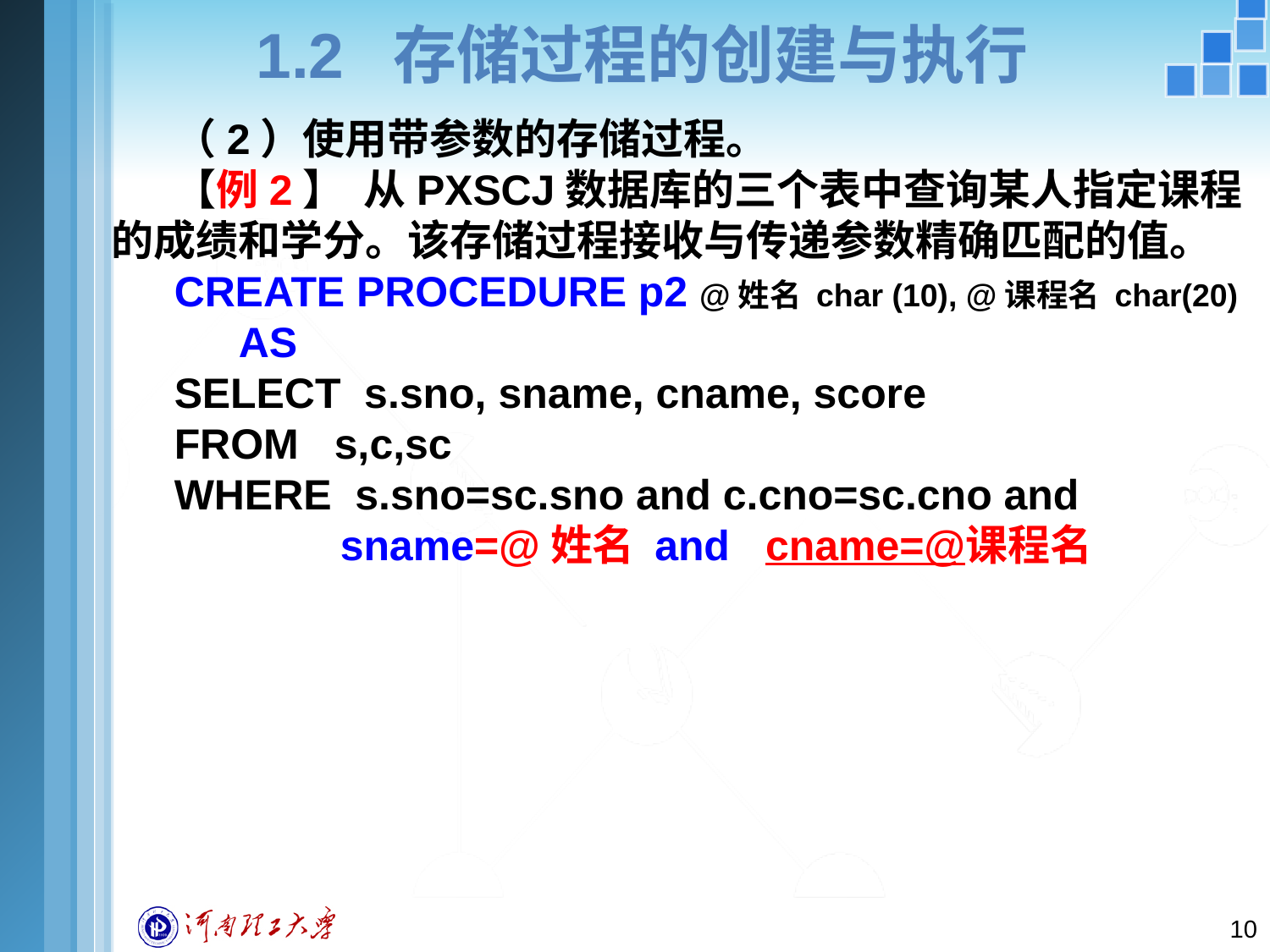

# 1.2  存储过程的创建与执行
（2）使用带参数的存储过程。
【例2】  从PXSCJ数据库的三个表中查询某人指定课程的成绩和学分。该存储过程接收与传递参数精确匹配的值。
CREATE PROCEDURE p2 @姓名 char (10), @课程名 char(20)
	AS
SELECT  s.sno, sname, cname, score
FROM   s,c,sc
WHERE  s.sno=sc.sno and c.cno=sc.cno and
              sname=@姓名 and   cname=@课程名